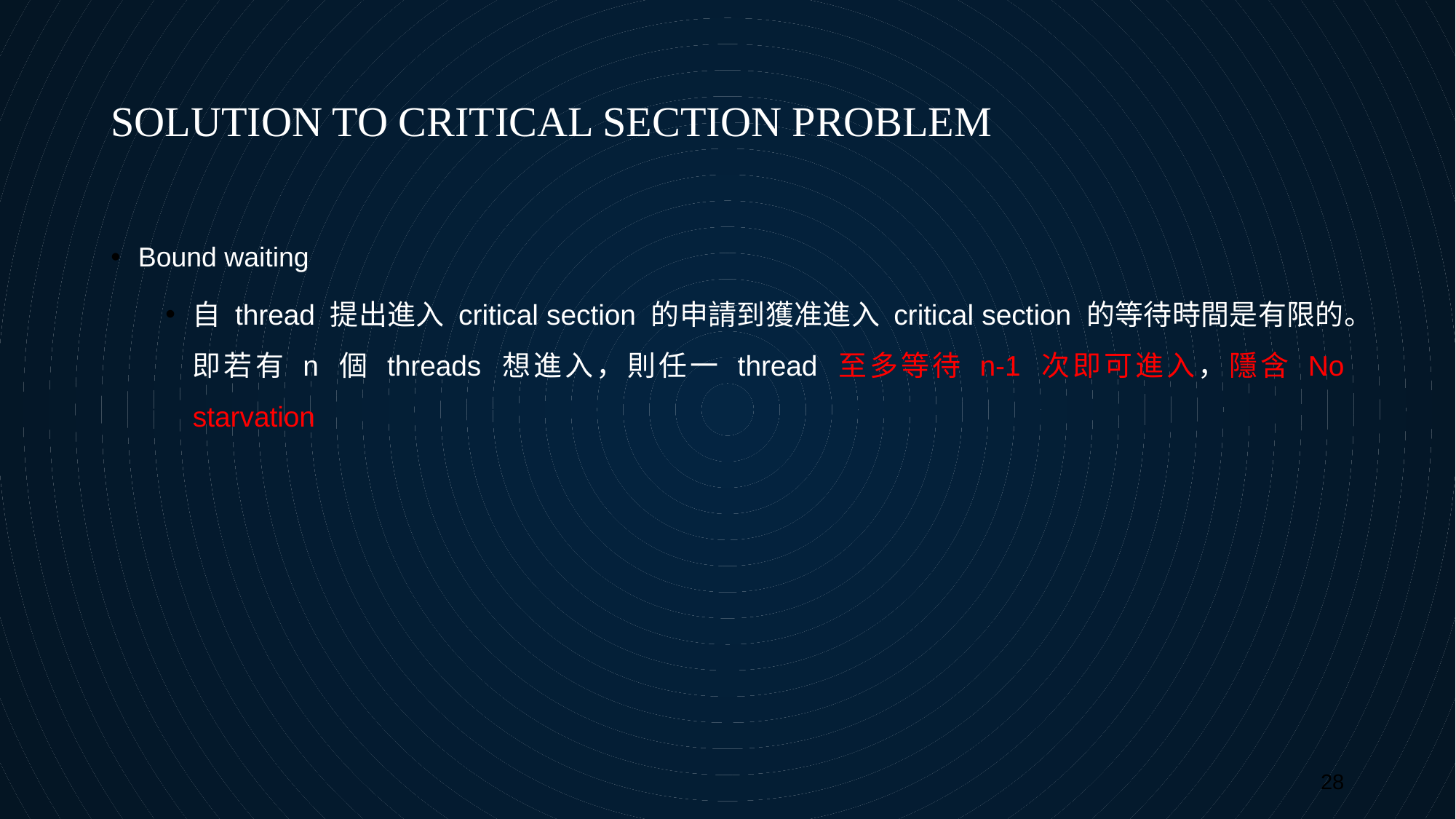

SOLUTION TO CRITICAL SECTION PROBLEM
Bound waiting
自 thread 提出進入 critical section 的申請到獲准進入 critical section 的等待時間是有限的。即若有 n 個 threads 想進入，則任一 thread 至多等待 n-1 次即可進入，隱含 No starvation
28